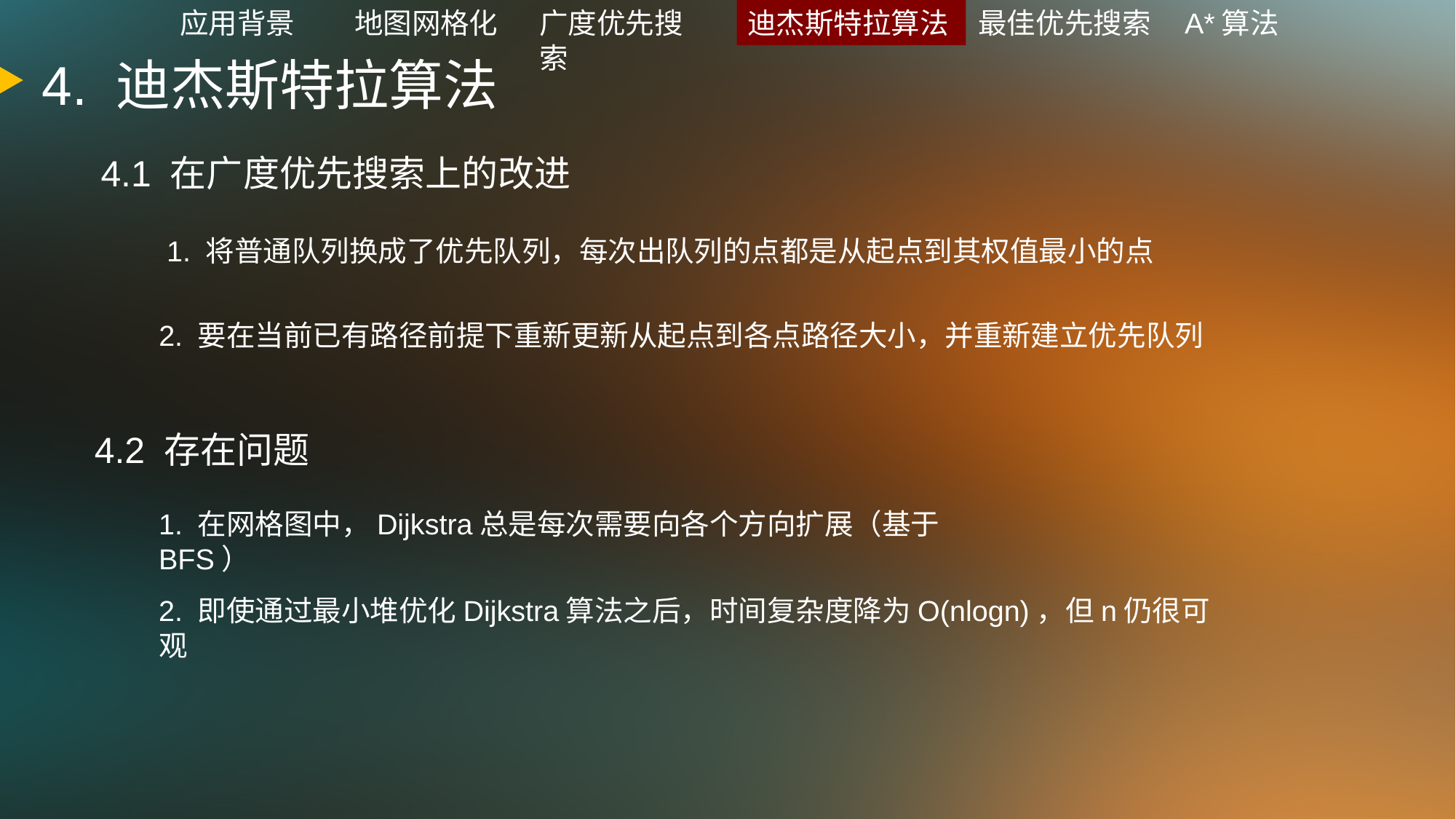

应用背景
地图网格化
广度优先搜索
迪杰斯特拉算法
最佳优先搜索
A*算法
4. 迪杰斯特拉算法

4.1 在广度优先搜索上的改进
 1. 将普通队列换成了优先队列，每次出队列的点都是从起点到其权值最小的点
2. 要在当前已有路径前提下重新更新从起点到各点路径大小，并重新建立优先队列
4.2 存在问题
1. 在网格图中，Dijkstra总是每次需要向各个方向扩展（基于BFS）
2. 即使通过最小堆优化Dijkstra算法之后，时间复杂度降为O(nlogn)，但n仍很可观